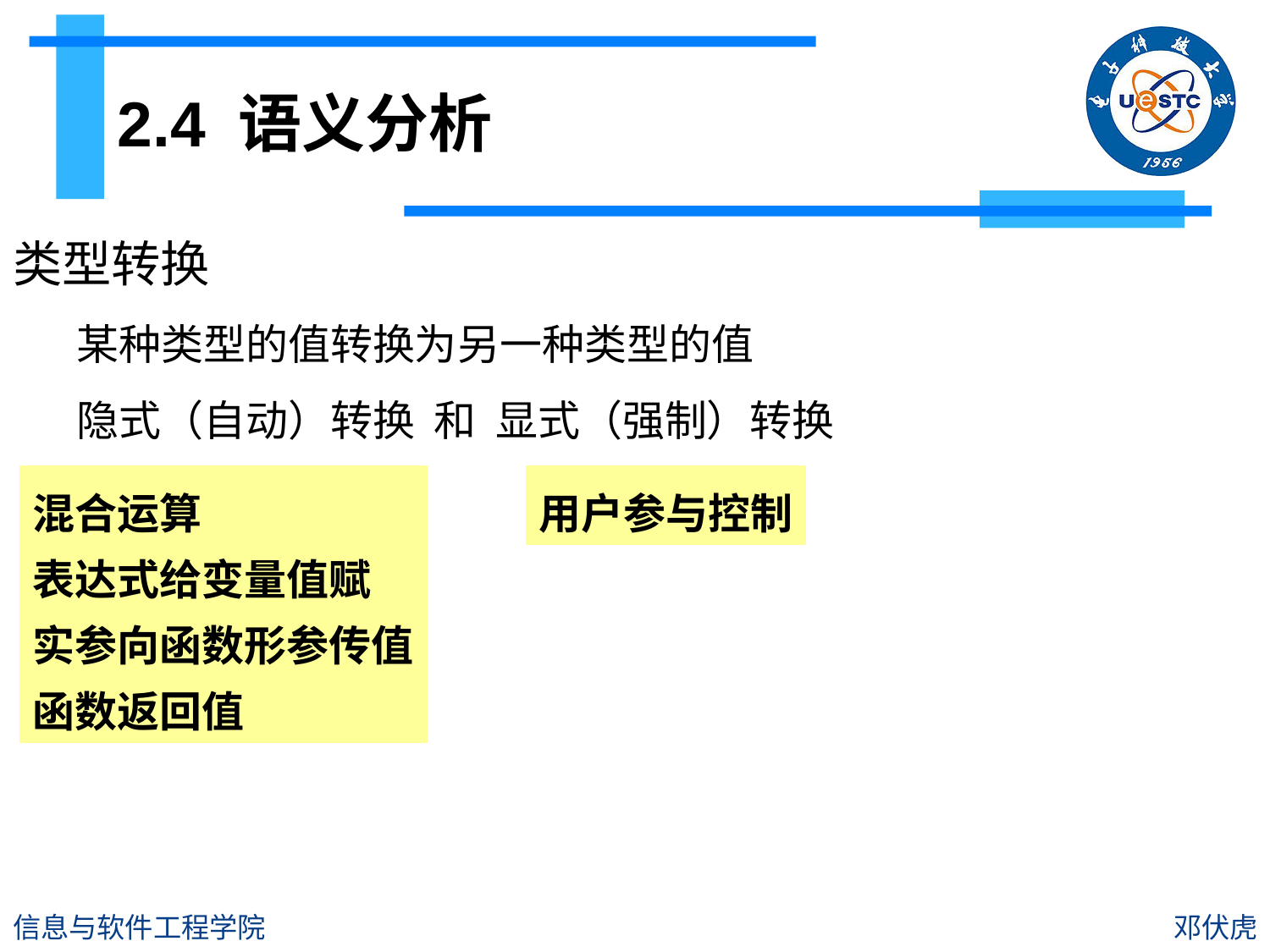

# 2.4 语义分析
类型转换
某种类型的值转换为另一种类型的值
隐式（自动）转换  和  显式（强制）转换

混合运算
表达式给变量值赋
实参向函数形参传值
函数返回值
用户参与控制
44
信息与软件工程学院
邓伏虎